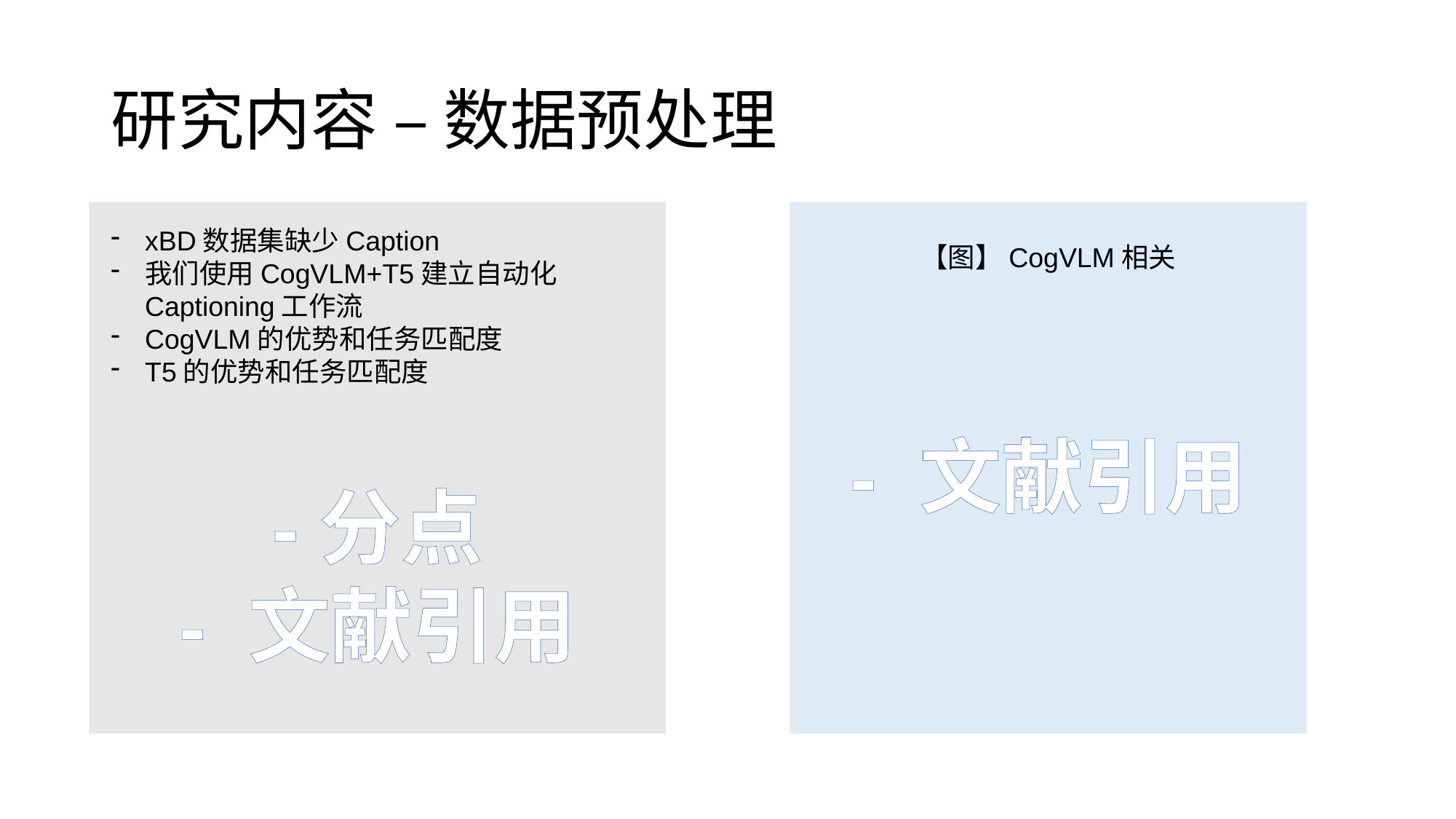

# 研究内容 – 数据预处理

xBD数据集缺少Caption
我们使用CogVLM+T5建立自动化Captioning工作流
CogVLM的优势和任务匹配度
T5的优势和任务匹配度
【图】CogVLM相关
- 文献引用
-分点
- 文献引用